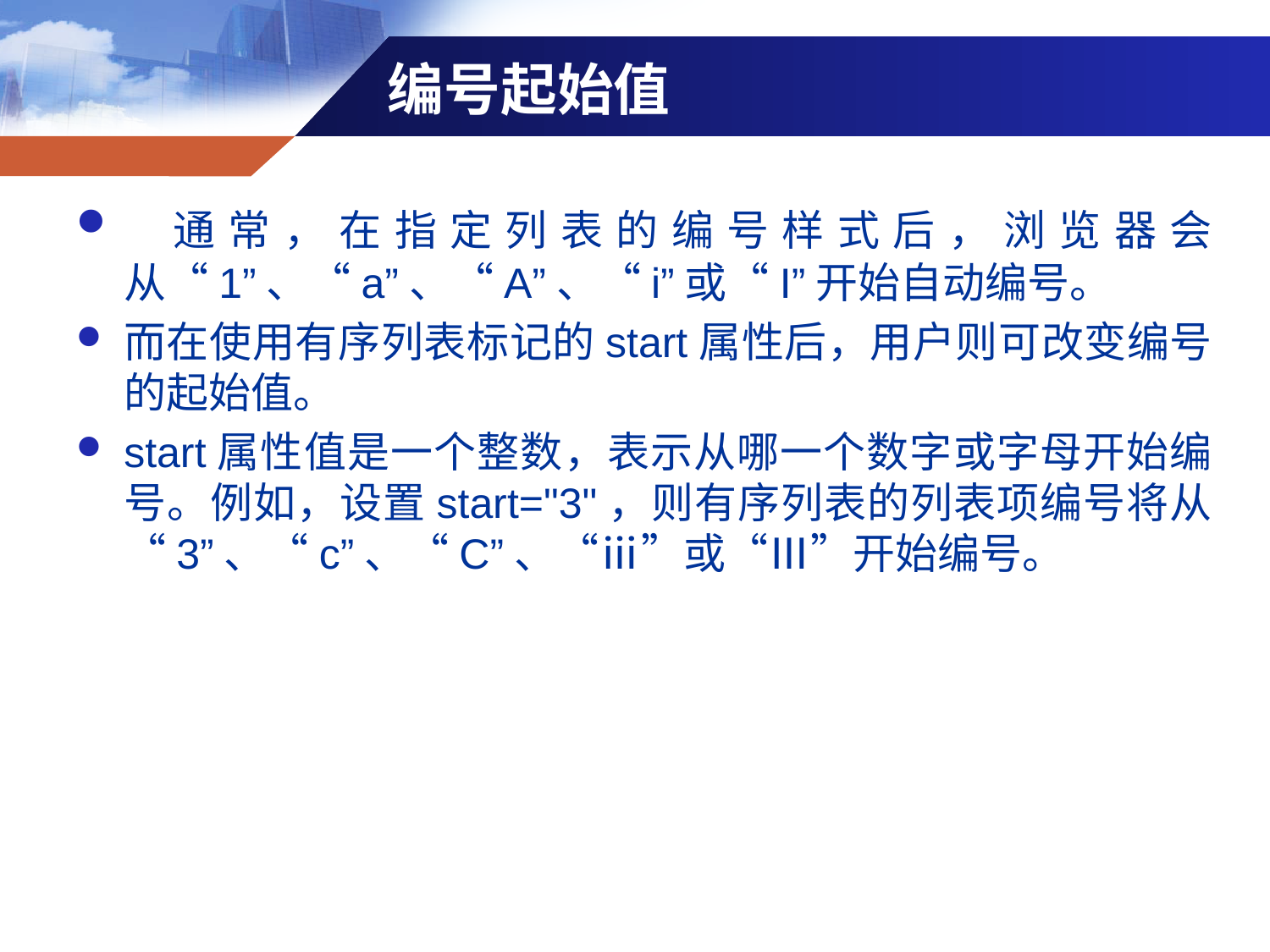

# 编号起始值
 通常，在指定列表的编号样式后，浏览器会从“1”、“a”、“A”、“i”或“I”开始自动编号。
而在使用有序列表标记的start属性后，用户则可改变编号的起始值。
start属性值是一个整数，表示从哪一个数字或字母开始编号。例如，设置start="3"，则有序列表的列表项编号将从“3”、“c”、“C”、“ⅲ”或“Ⅲ”开始编号。